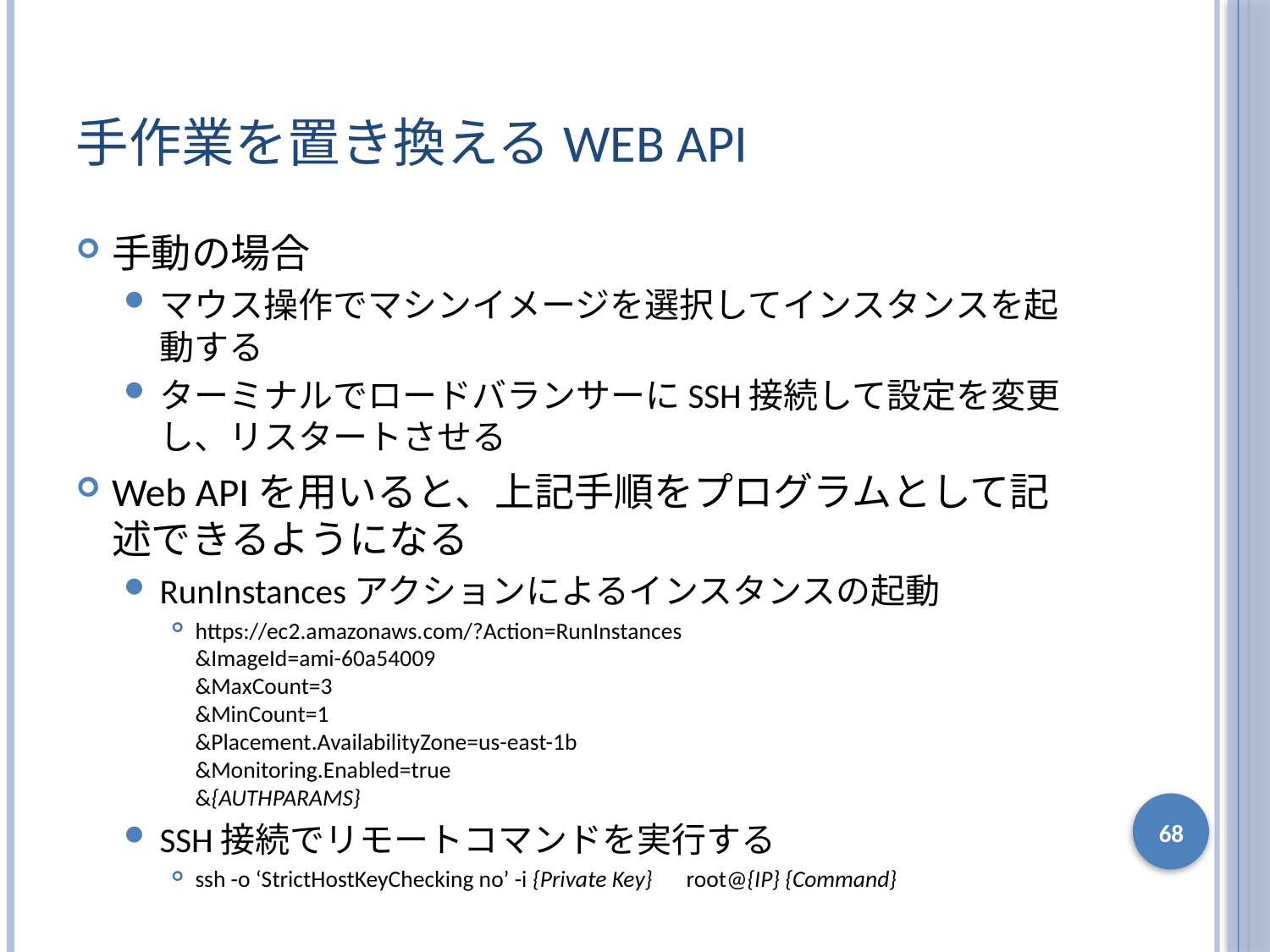

# 手作業を置き換えるWeb API
手動の場合
マウス操作でマシンイメージを選択してインスタンスを起動する
ターミナルでロードバランサーにSSH接続して設定を変更し、リスタートさせる
Web APIを用いると、上記手順をプログラムとして記述できるようになる
RunInstancesアクションによるインスタンスの起動
https://ec2.amazonaws.com/?Action=RunInstances
&ImageId=ami-60a54009
&MaxCount=3
&MinCount=1
&Placement.AvailabilityZone=us-east-1b
&Monitoring.Enabled=true
&{AUTHPARAMS}
SSH接続でリモートコマンドを実行する
ssh -o ‘StrictHostKeyChecking no’ -i {Private Key}　root@{IP} {Command}
68